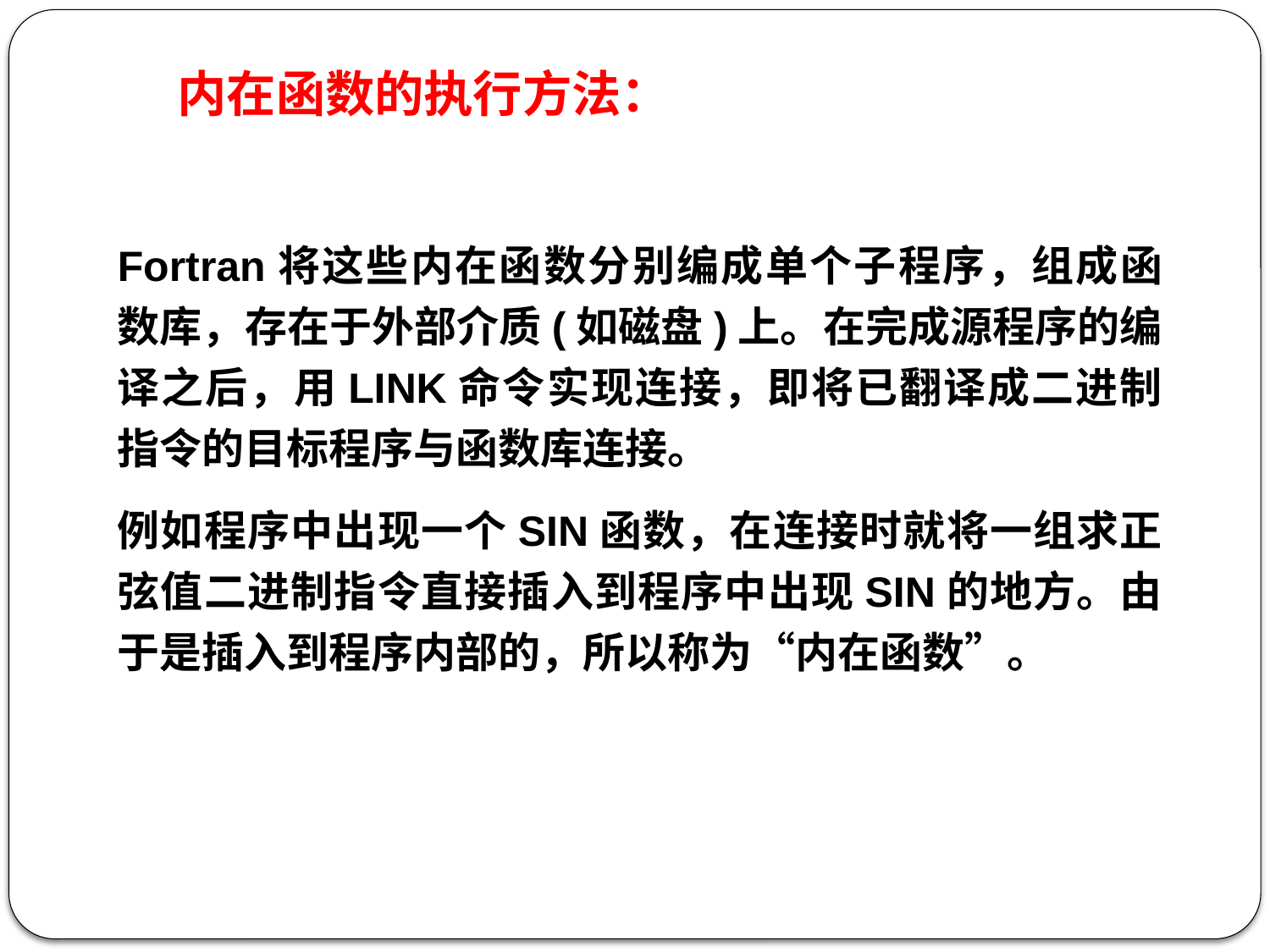

内在函数的执行方法：
Fortran将这些内在函数分别编成单个子程序，组成函数库，存在于外部介质(如磁盘)上。在完成源程序的编译之后，用LINK命令实现连接，即将已翻译成二进制指令的目标程序与函数库连接。
例如程序中出现一个SIN函数，在连接时就将一组求正弦值二进制指令直接插入到程序中出现SIN的地方。由于是插入到程序内部的，所以称为“内在函数”。